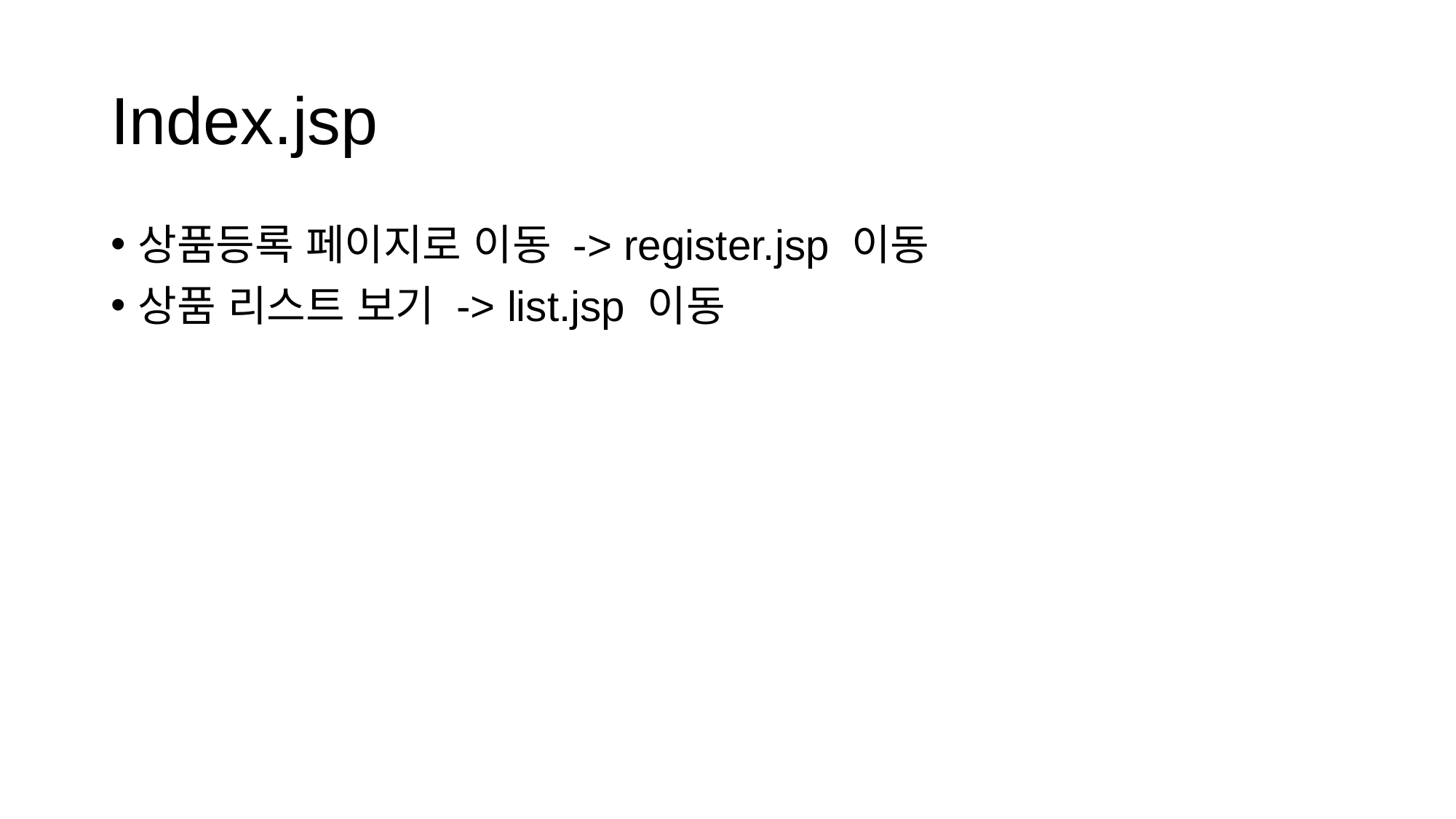

# Index.jsp
상품등록 페이지로 이동 -> register.jsp 이동
상품 리스트 보기 -> list.jsp 이동